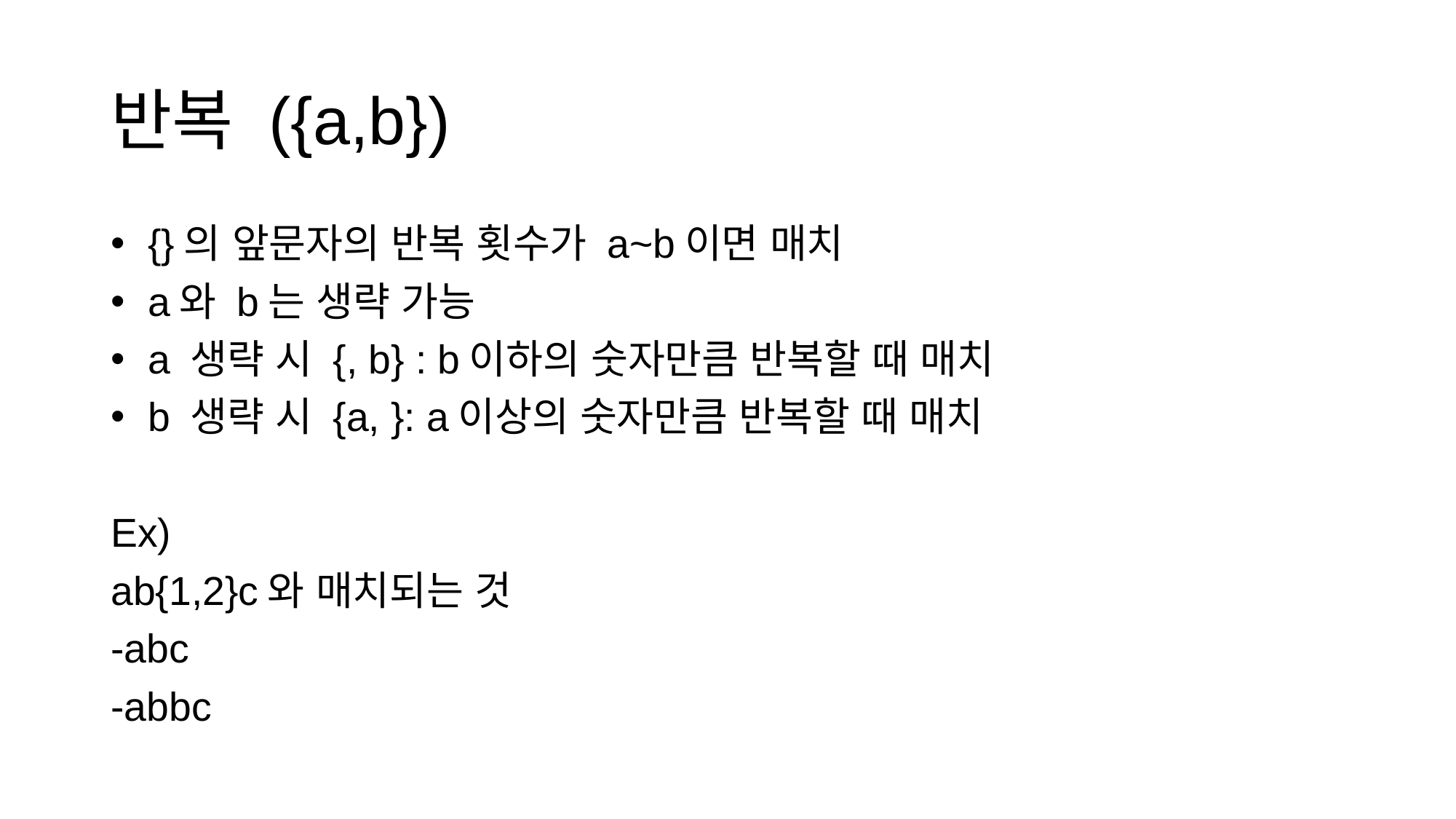

# 반복 ({a,b})
 {}의 앞문자의 반복 횟수가 a~b이면 매치
 a와 b는 생략 가능
 a 생략 시 {, b} : b이하의 숫자만큼 반복할 때 매치
 b 생략 시 {a, }: a이상의 숫자만큼 반복할 때 매치

Ex)
ab{1,2}c와 매치되는 것
-abc
-abbc